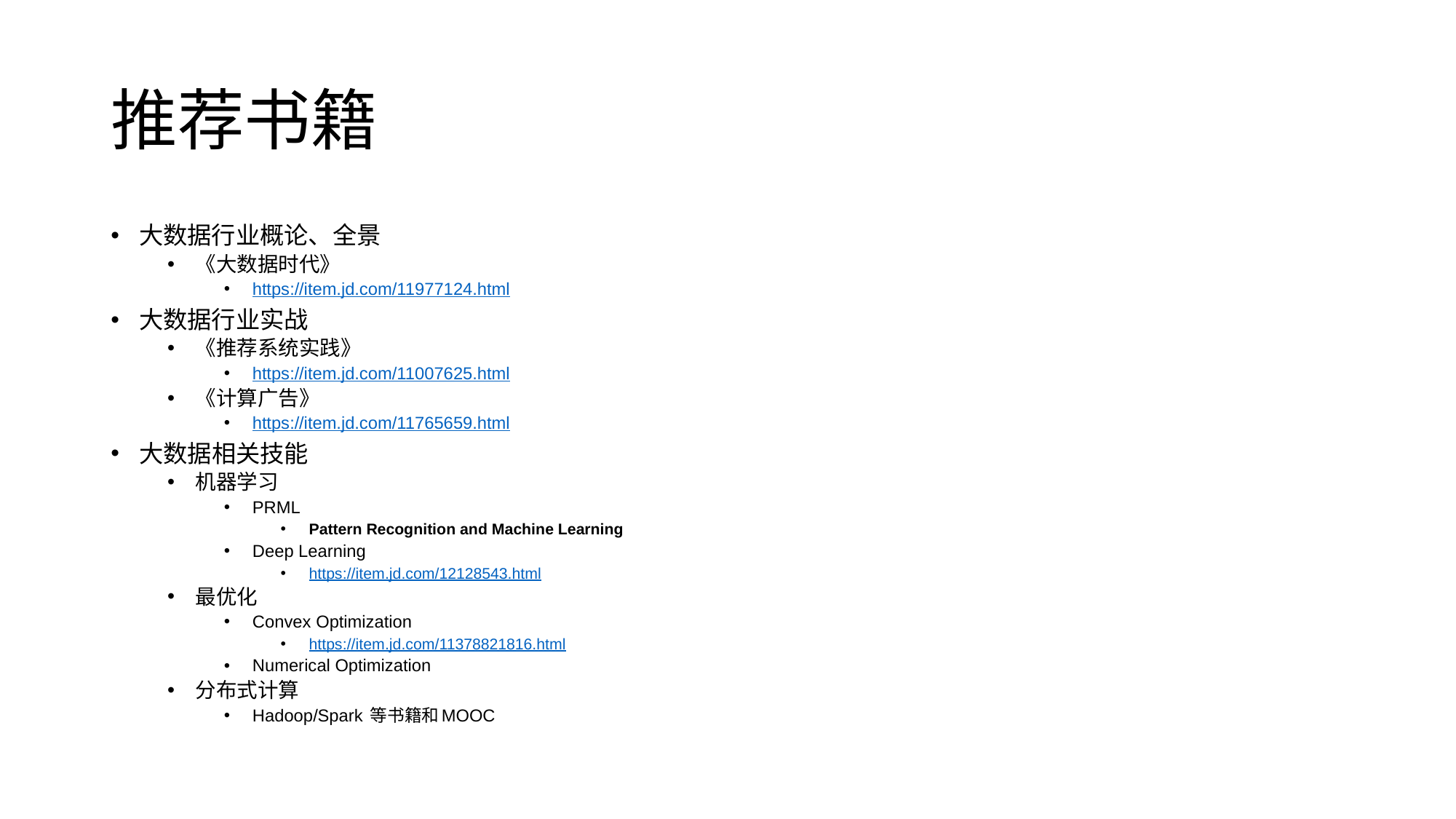

# 推荐书籍
大数据行业概论、全景
《大数据时代》
https://item.jd.com/11977124.html
大数据行业实战
《推荐系统实践》
https://item.jd.com/11007625.html
《计算广告》
https://item.jd.com/11765659.html
大数据相关技能
机器学习
PRML
Pattern Recognition and Machine Learning
Deep Learning
https://item.jd.com/12128543.html
最优化
Convex Optimization
https://item.jd.com/11378821816.html
Numerical Optimization
分布式计算
Hadoop/Spark 等书籍和MOOC